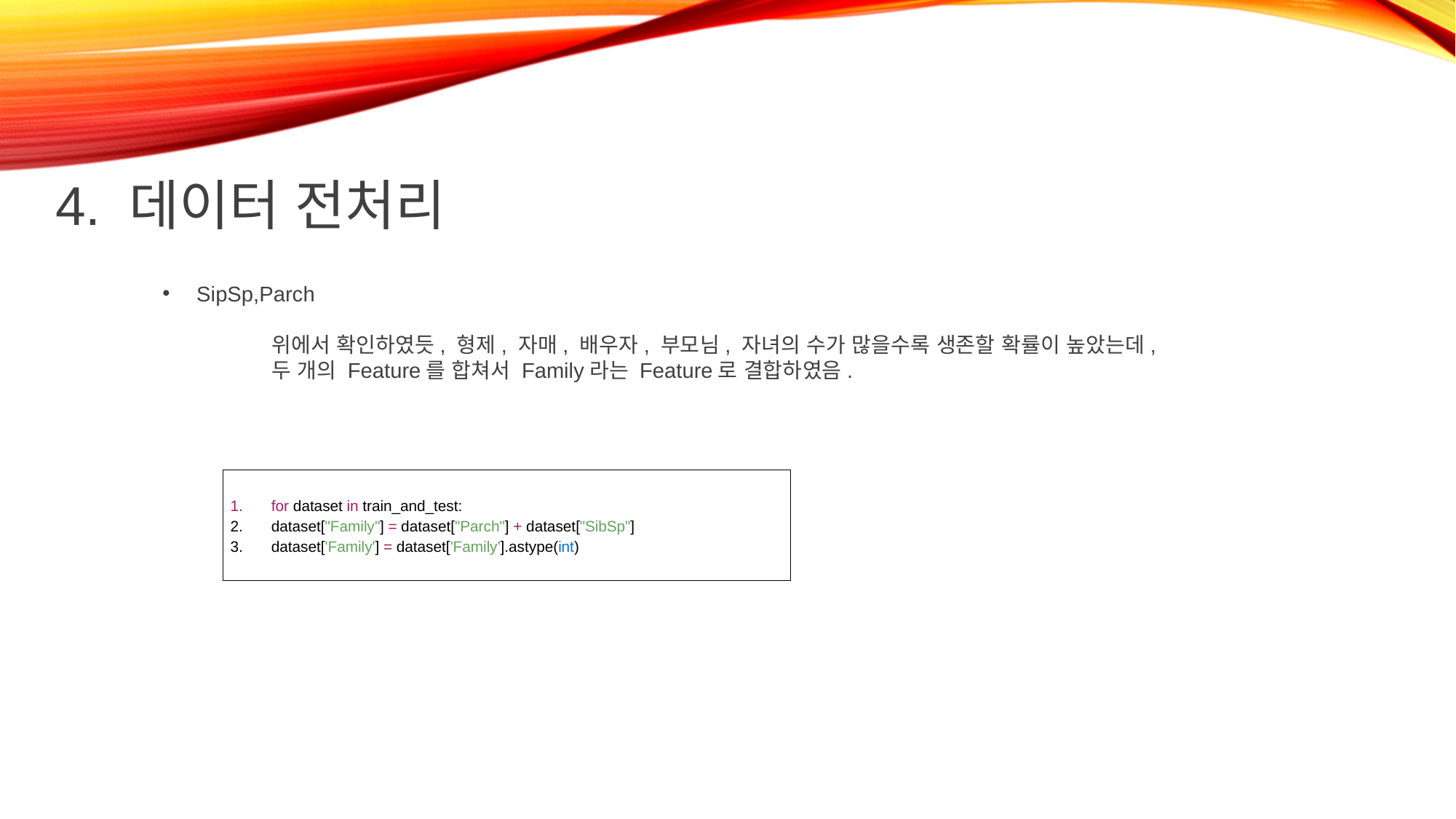

4. 데이터 전처리
SipSp,Parch

	위에서 확인하였듯, 형제, 자매, 배우자, 부모님, 자녀의 수가 많을수록 생존할 확률이 높았는데,
	두 개의 Feature를 합쳐서 Family라는 Feature로 결합하였음.
| for dataset in train\_and\_test: dataset["Family"] = dataset["Parch"] + dataset["SibSp"] dataset['Family'] = dataset['Family'].astype(int) |
| --- |